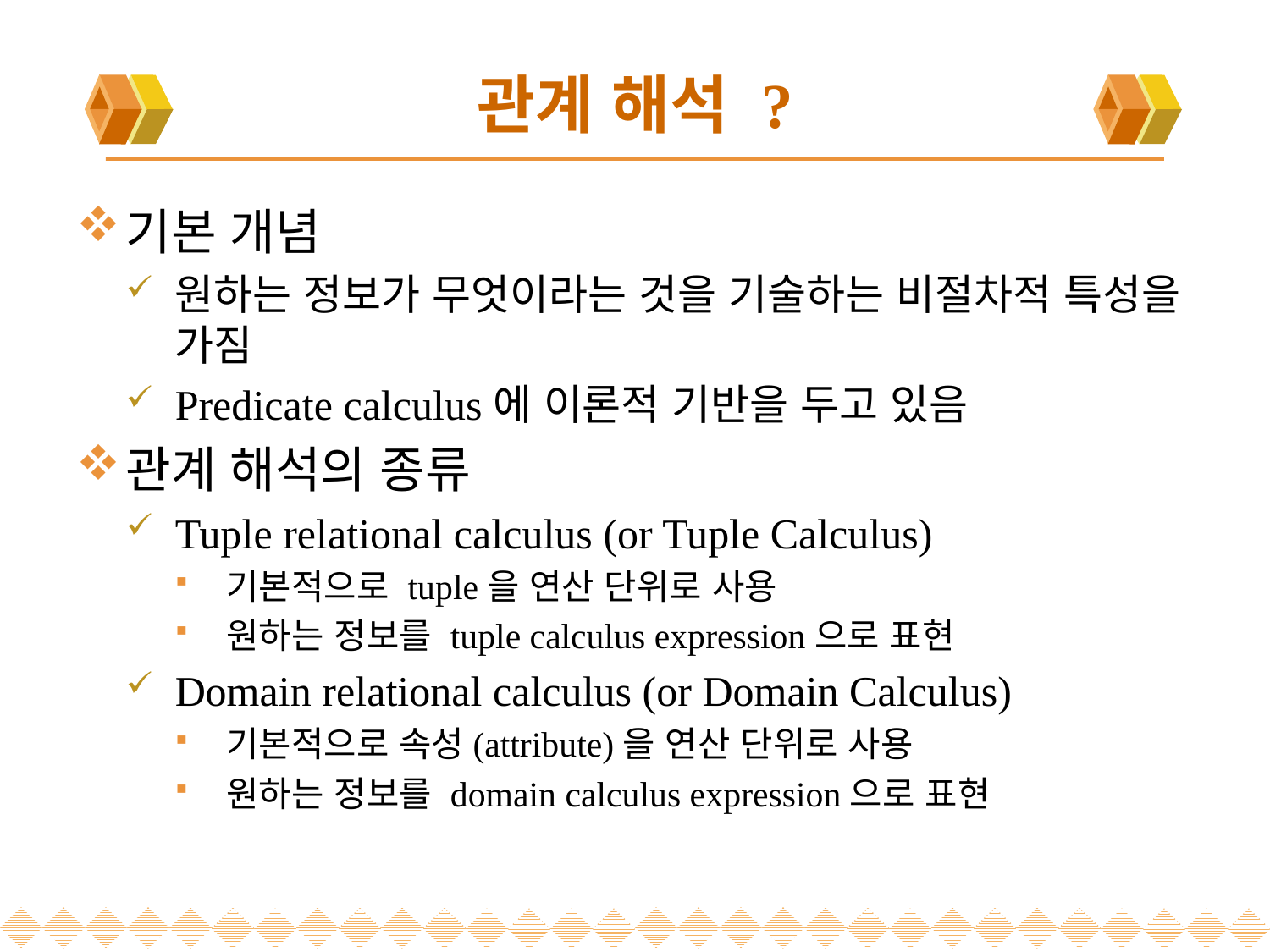

# 관계 해석 ?
기본 개념
원하는 정보가 무엇이라는 것을 기술하는 비절차적 특성을 가짐
Predicate calculus에 이론적 기반을 두고 있음
관계 해석의 종류
Tuple relational calculus (or Tuple Calculus)
기본적으로 tuple을 연산 단위로 사용
원하는 정보를 tuple calculus expression으로 표현
Domain relational calculus (or Domain Calculus)
기본적으로 속성(attribute)을 연산 단위로 사용
원하는 정보를 domain calculus expression으로 표현